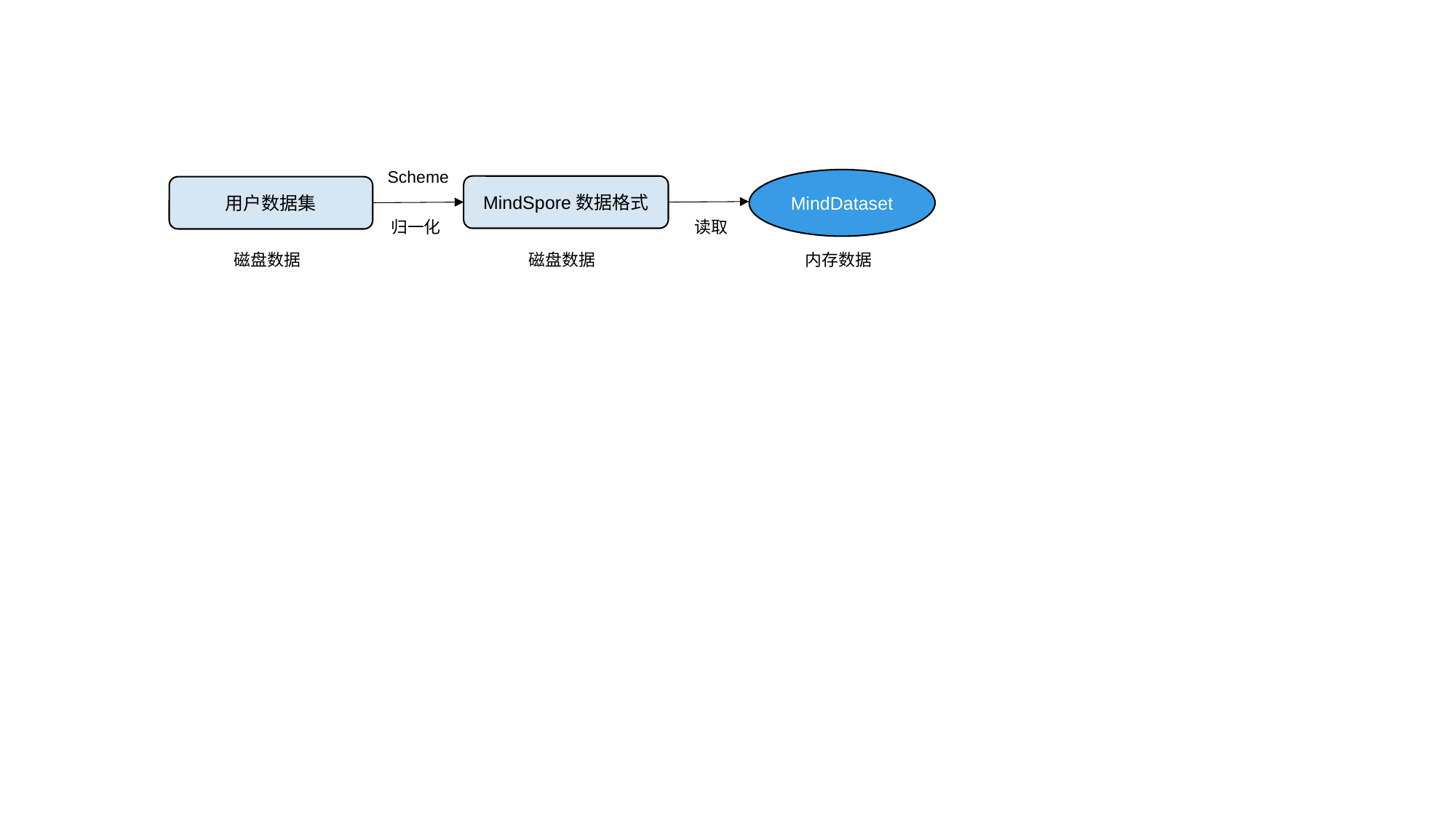

Scheme
MindDataset
MindSpore数据格式
用户数据集
归一化
读取
磁盘数据
磁盘数据
内存数据